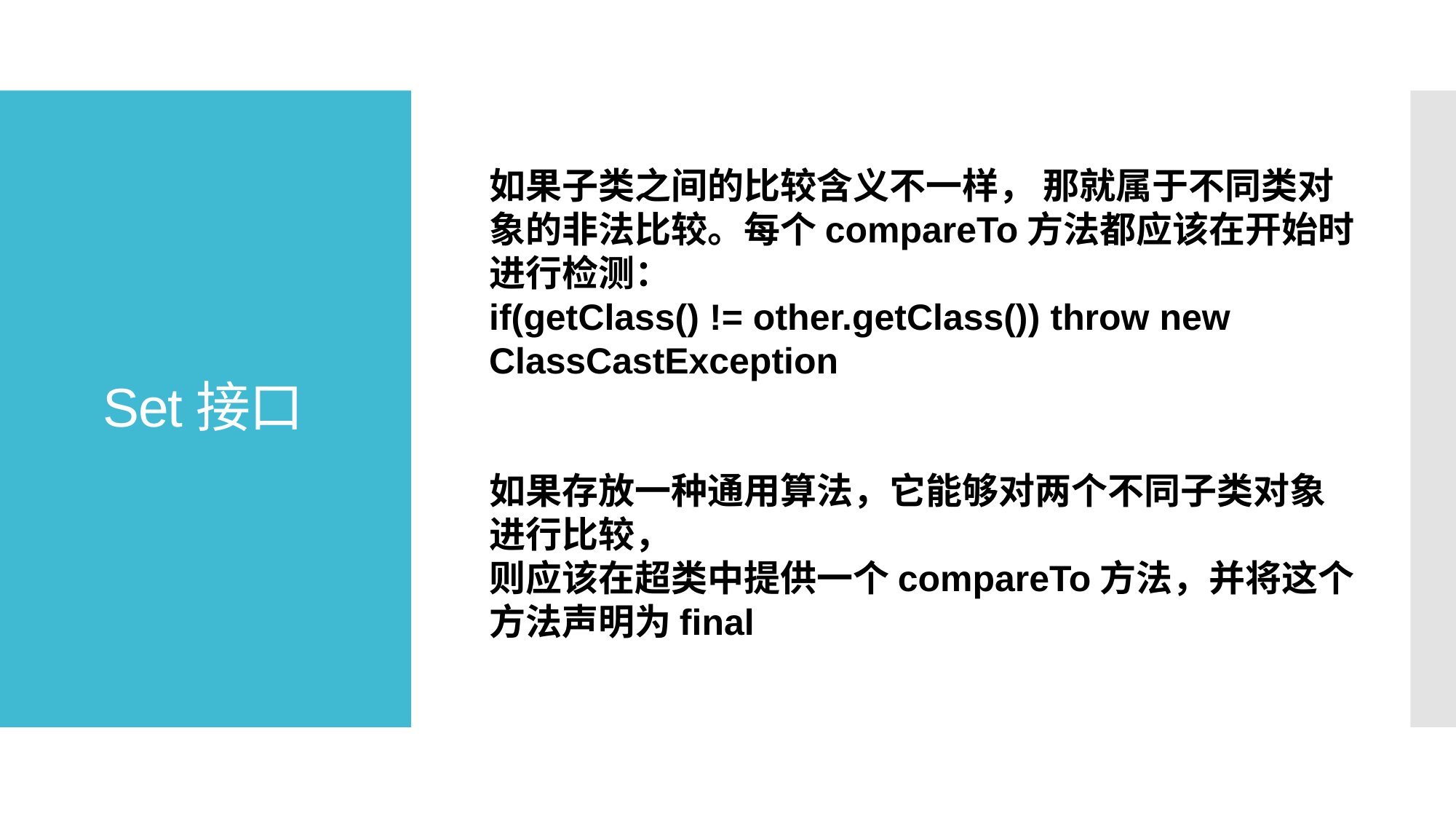

# Set接口
如果子类之间的比较含义不一样， 那就属于不同类对象的非法比较。每个compareTo方法都应该在开始时进行检测：
if(getClass() != other.getClass()) throw new ClassCastException
如果存放一种通用算法，它能够对两个不同子类对象进行比较，
则应该在超类中提供一个compareTo方法，并将这个方法声明为final